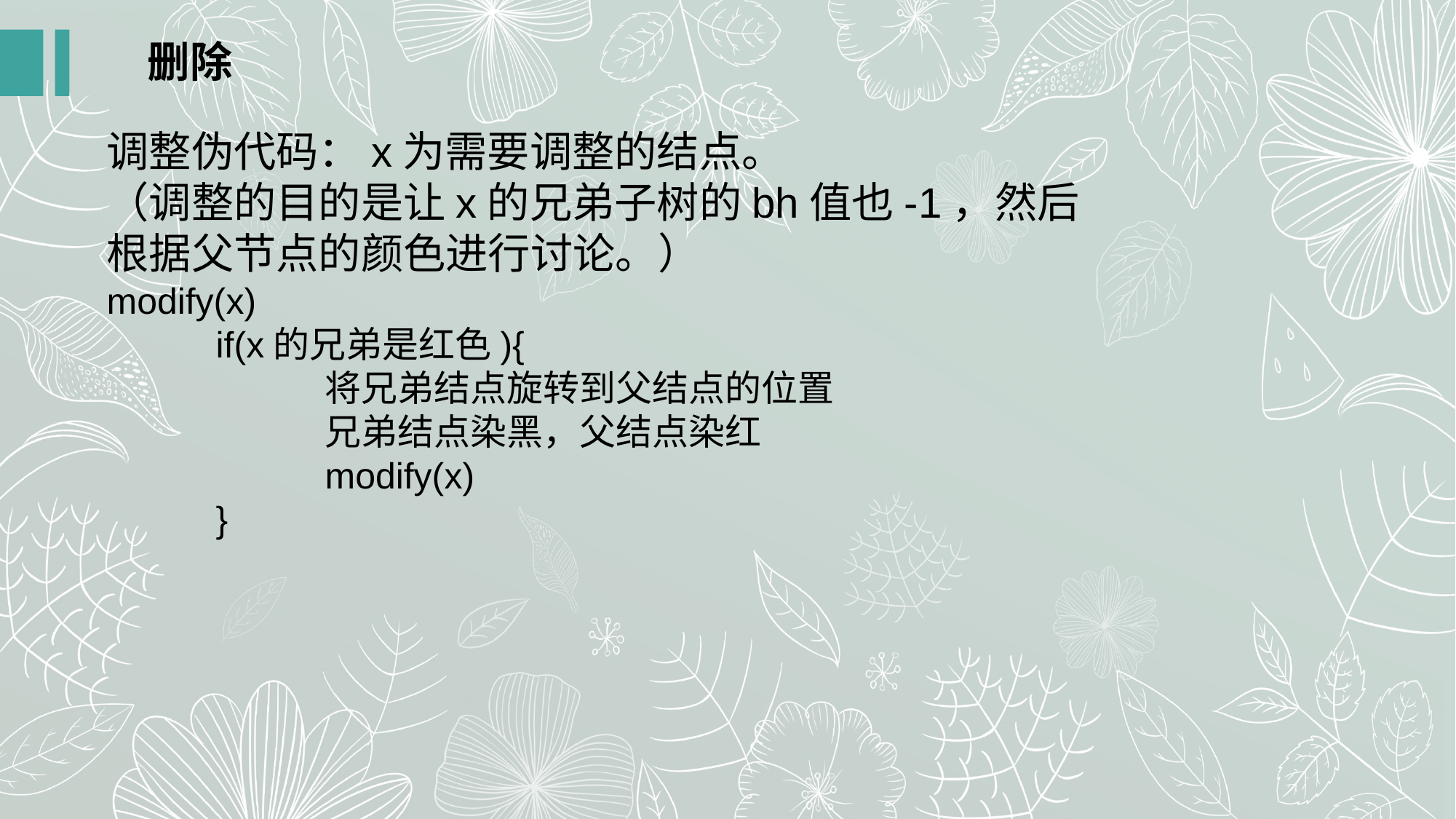

删除
调整伪代码：x为需要调整的结点。
（调整的目的是让x的兄弟子树的bh值也-1，然后根据父节点的颜色进行讨论。）
modify(x)
	if(x的兄弟是红色){
		将兄弟结点旋转到父结点的位置
		兄弟结点染黑，父结点染红
		modify(x)
	}